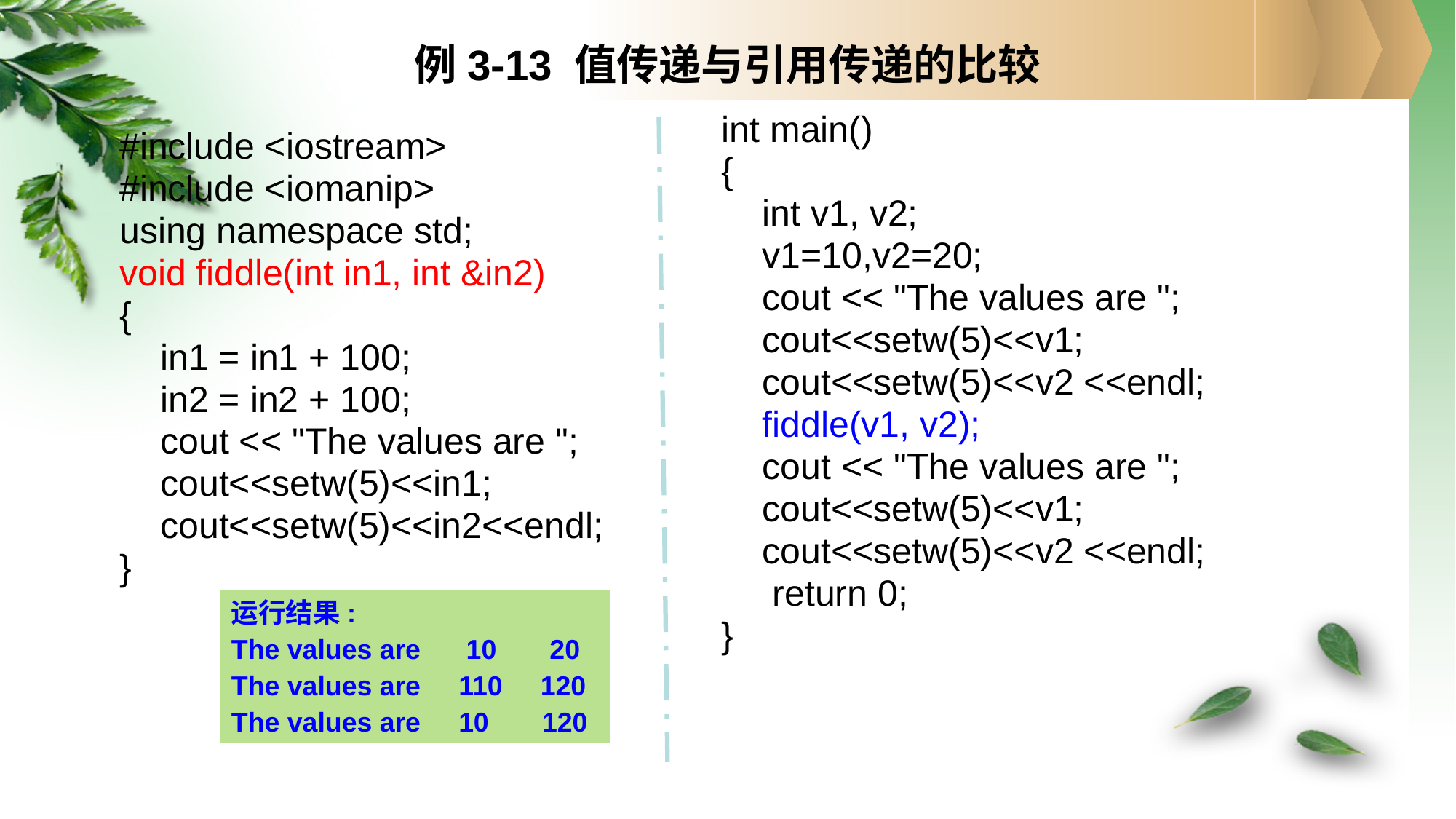

# 例3-13 值传递与引用传递的比较
int main()
{
	int v1, v2;
	v1=10,v2=20;
	cout << "The values are ";
	cout<<setw(5)<<v1;
	cout<<setw(5)<<v2 <<endl;
	fiddle(v1, v2);
	cout << "The values are ";
	cout<<setw(5)<<v1;
	cout<<setw(5)<<v2 <<endl;
     return 0;
}
#include <iostream>
#include <iomanip>
using namespace std;
void fiddle(int in1, int &in2)
{
	in1 = in1 + 100;
	in2 = in2 + 100;
	cout << "The values are ";
	cout<<setw(5)<<in1;
	cout<<setw(5)<<in2<<endl;
}
运行结果:
The values are      10       20
The values are     110     120
The values are     10       120